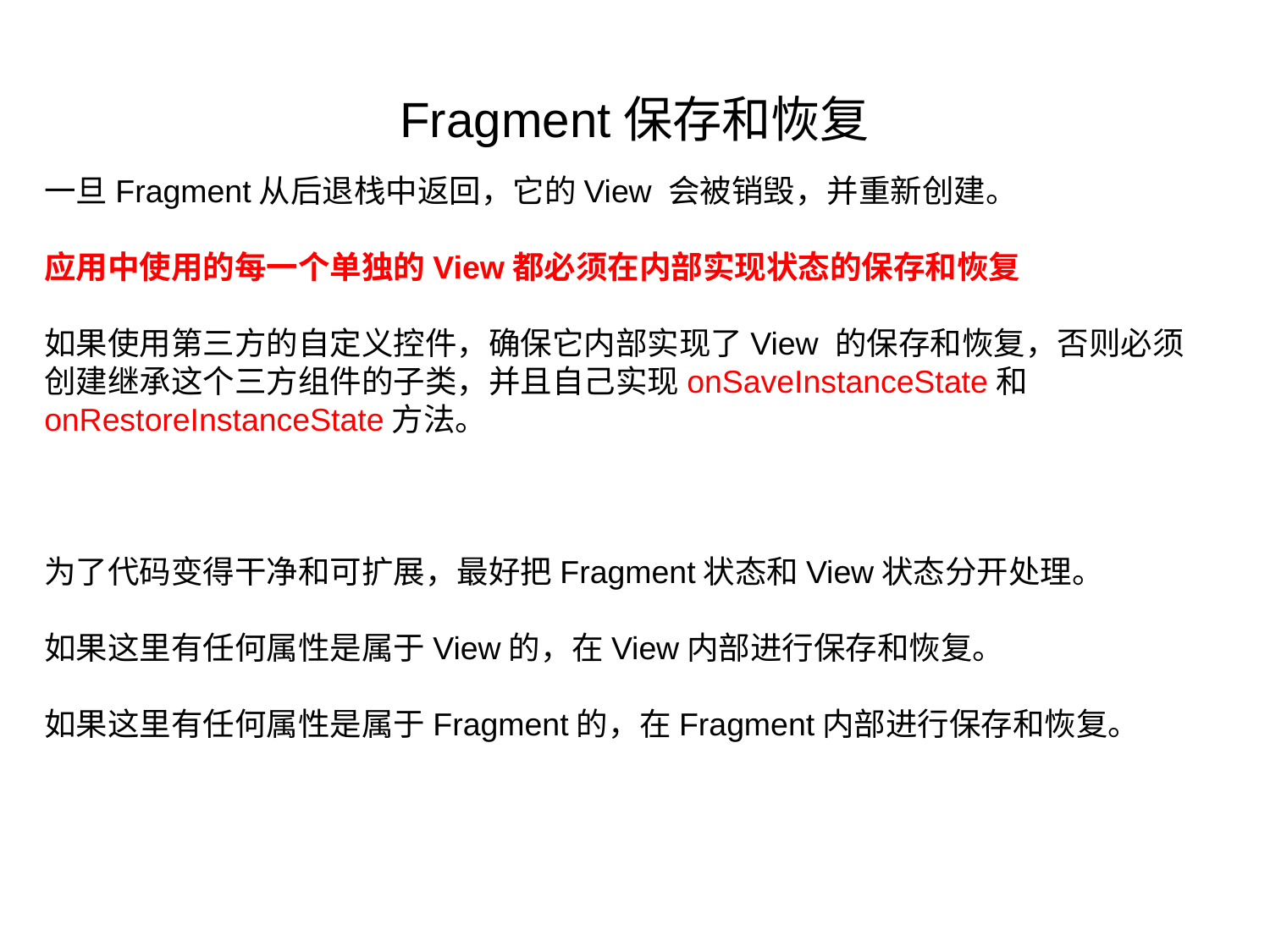

Fragment保存和恢复
一旦Fragment从后退栈中返回，它的View 会被销毁，并重新创建。

应用中使用的每一个单独的View都必须在内部实现状态的保存和恢复

如果使用第三方的自定义控件，确保它内部实现了View 的保存和恢复，否则必须创建继承这个三方组件的子类，并且自己实现onSaveInstanceState和onRestoreInstanceState方法。

为了代码变得干净和可扩展，最好把Fragment状态和View状态分开处理。

如果这里有任何属性是属于View的，在View内部进行保存和恢复。

如果这里有任何属性是属于Fragment的，在Fragment内部进行保存和恢复。